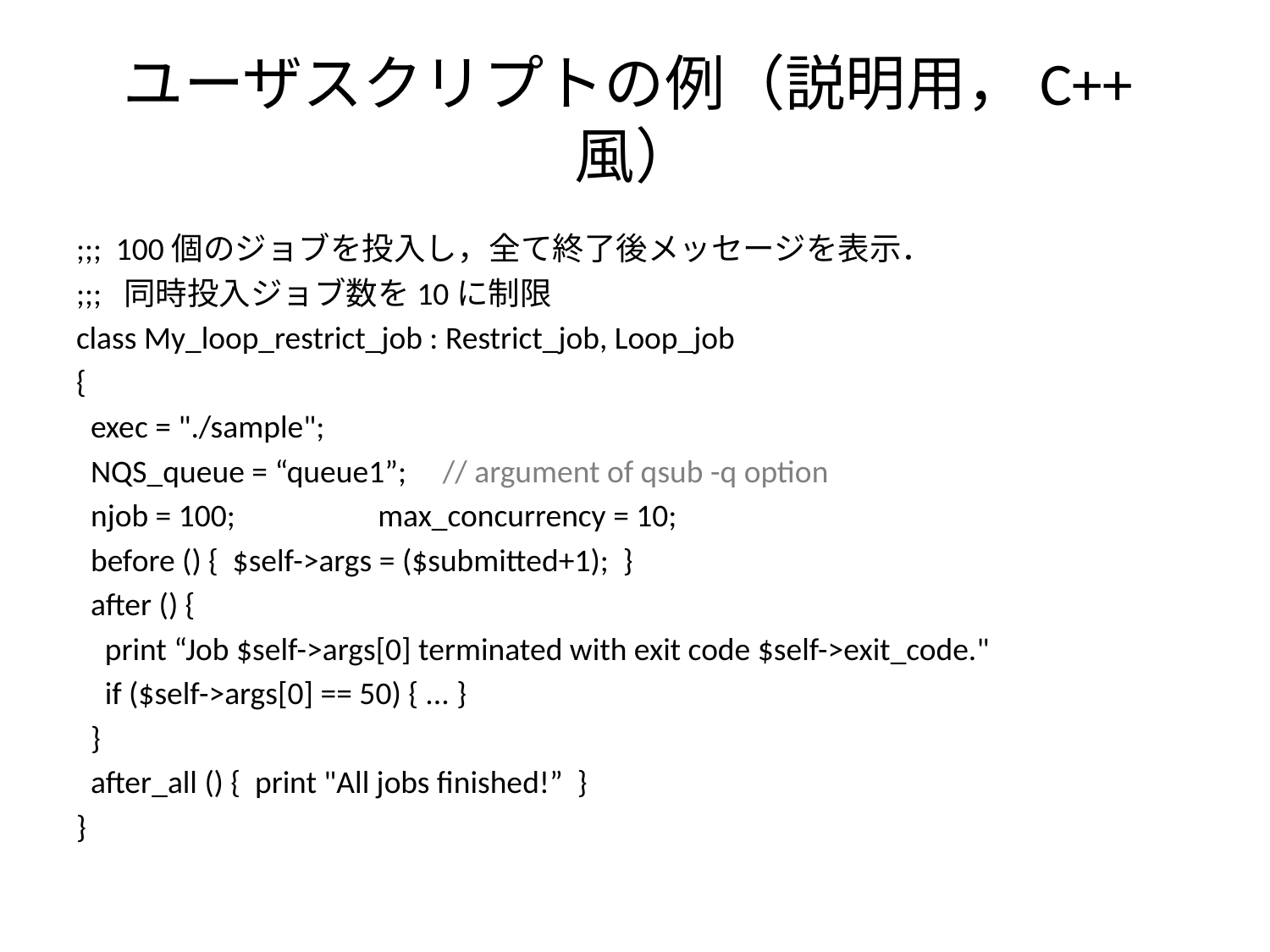

# ユーザスクリプトの例（説明用，C++風）
;;;  100個のジョブを投入し，全て終了後メッセージを表示．
;;;  同時投入ジョブ数を10に制限
class My_loop_restrict_job : Restrict_job, Loop_job
{
  exec = "./sample";
  NQS_queue = “queue1”;     // argument of qsub -q option
  njob = 100;		max_concurrency = 10;
  before () {  $self->args = ($submitted+1);  }
  after () {
    print “Job $self->args[0] terminated with exit code $self->exit_code."
    if ($self->args[0] == 50) { ... }
  }
  after_all () {  print "All jobs finished!”  }
}